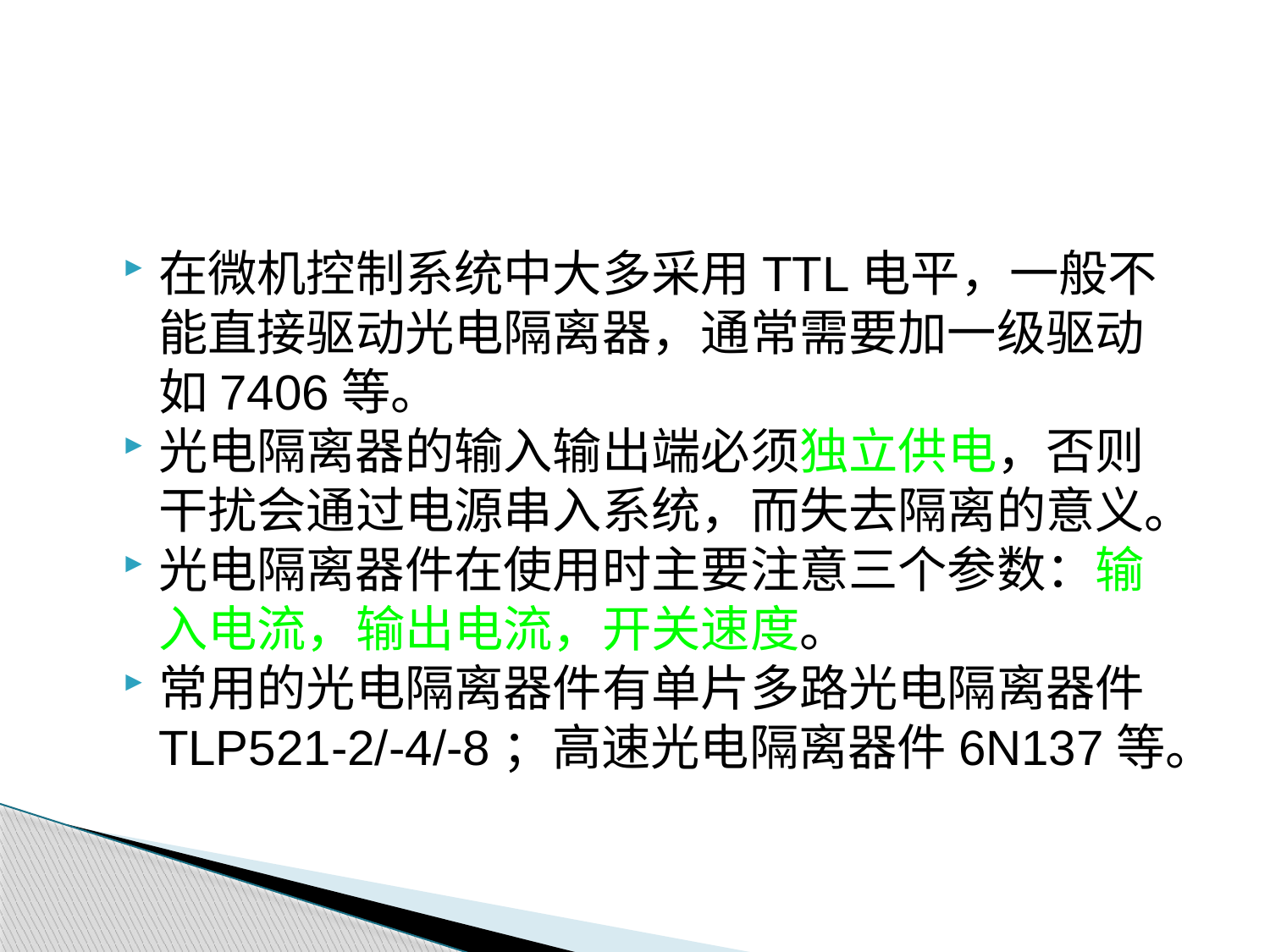

在微机控制系统中大多采用TTL电平，一般不能直接驱动光电隔离器，通常需要加一级驱动如7406等。
光电隔离器的输入输出端必须独立供电，否则干扰会通过电源串入系统，而失去隔离的意义。
光电隔离器件在使用时主要注意三个参数：输入电流，输出电流，开关速度。
常用的光电隔离器件有单片多路光电隔离器件TLP521-2/-4/-8；高速光电隔离器件6N137等。